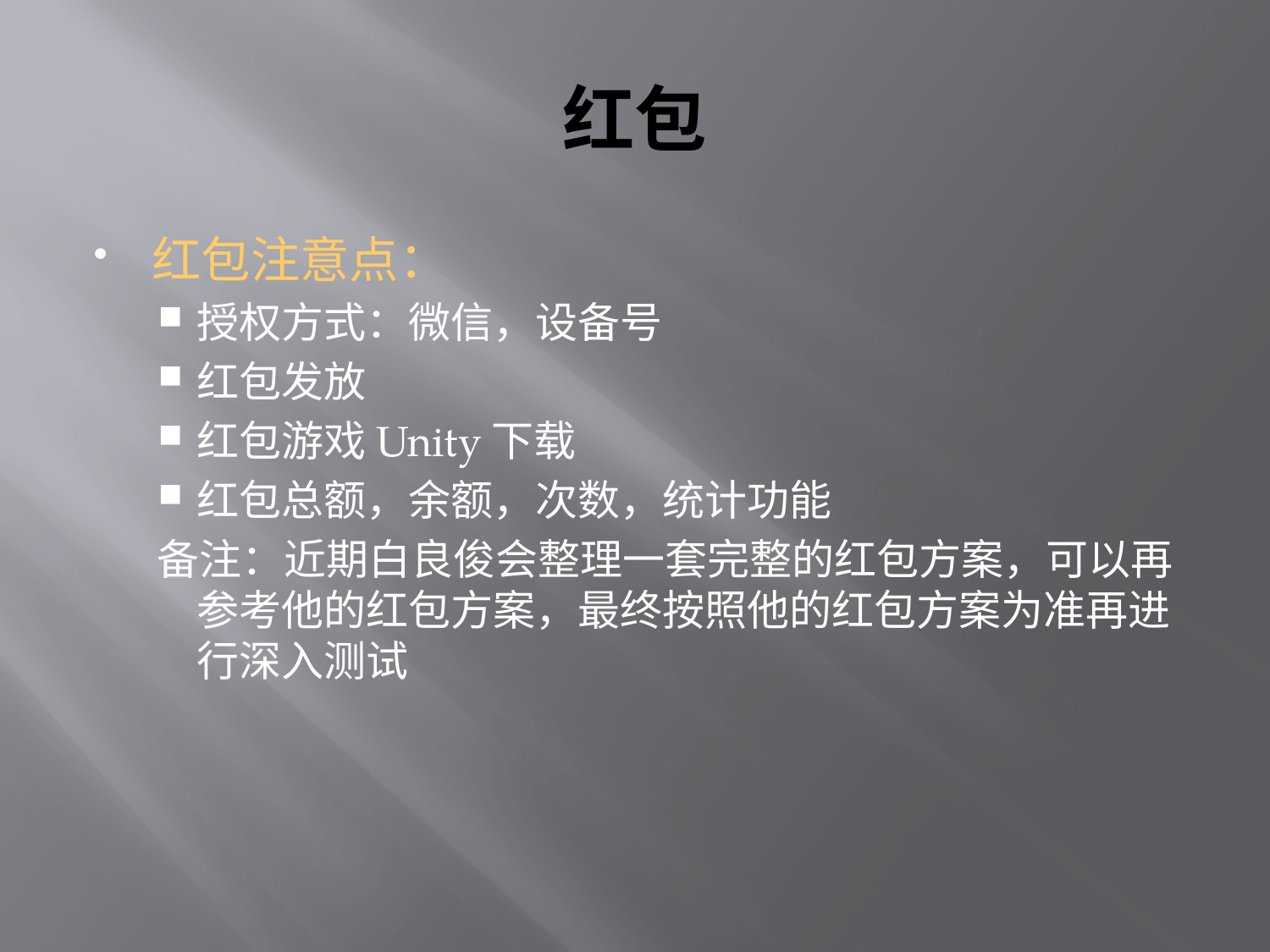

# 红包
红包注意点：
授权方式：微信，设备号
红包发放
红包游戏Unity下载
红包总额，余额，次数，统计功能
备注：近期白良俊会整理一套完整的红包方案，可以再参考他的红包方案，最终按照他的红包方案为准再进行深入测试